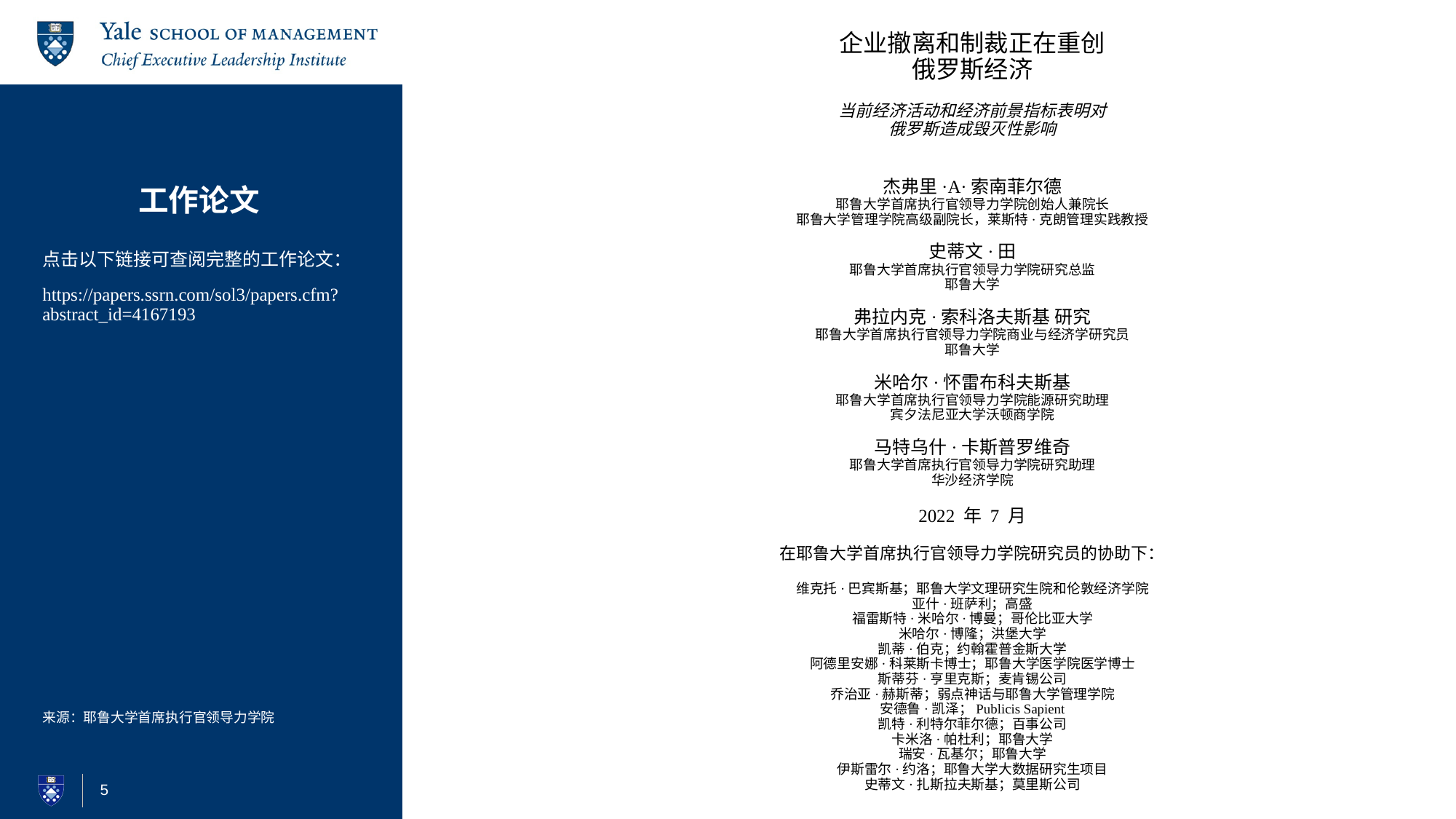

企业撤离和制裁正在重创
俄罗斯经济

当前经济活动和经济前景指标表明对
俄罗斯造成毁灭性影响

杰弗里·A·索南菲尔德
耶鲁大学首席执行官领导力学院创始人兼院长
耶鲁大学管理学院高级副院长，莱斯特·克朗管理实践教授

史蒂文·田
耶鲁大学首席执行官领导力学院研究总监
耶鲁大学

弗拉内克·索科洛夫斯基 研究
耶鲁大学首席执行官领导力学院商业与经济学研究员
耶鲁大学

米哈尔·怀雷布科夫斯基
耶鲁大学首席执行官领导力学院能源研究助理
宾夕法尼亚大学沃顿商学院

马特乌什·卡斯普罗维奇
耶鲁大学首席执行官领导力学院研究助理
华沙经济学院

2022 年 7 月

在耶鲁大学首席执行官领导力学院研究员的协助下：

维克托·巴宾斯基；耶鲁大学文理研究生院和伦敦经济学院
亚什·班萨利；高盛
福雷斯特·米哈尔·博曼；哥伦比亚大学
米哈尔·博隆；洪堡大学
凯蒂·伯克；约翰霍普金斯大学
阿德里安娜·科莱斯卡博士；耶鲁大学医学院医学博士
斯蒂芬·亨里克斯；麦肯锡公司
乔治亚·赫斯蒂；弱点神话与耶鲁大学管理学院
安德鲁·凯泽；Publicis Sapient
凯特·利特尔菲尔德；百事公司
卡米洛·帕杜利；耶鲁大学
瑞安·瓦基尔；耶鲁大学
伊斯雷尔·约洛；耶鲁大学大数据研究生项目
史蒂文·扎斯拉夫斯基；莫里斯公司
# 工作论文
点击以下链接可查阅完整的工作论文：
https://papers.ssrn.com/sol3/papers.cfm?abstract_id=4167193
来源：耶鲁大学首席执行官领导力学院
5